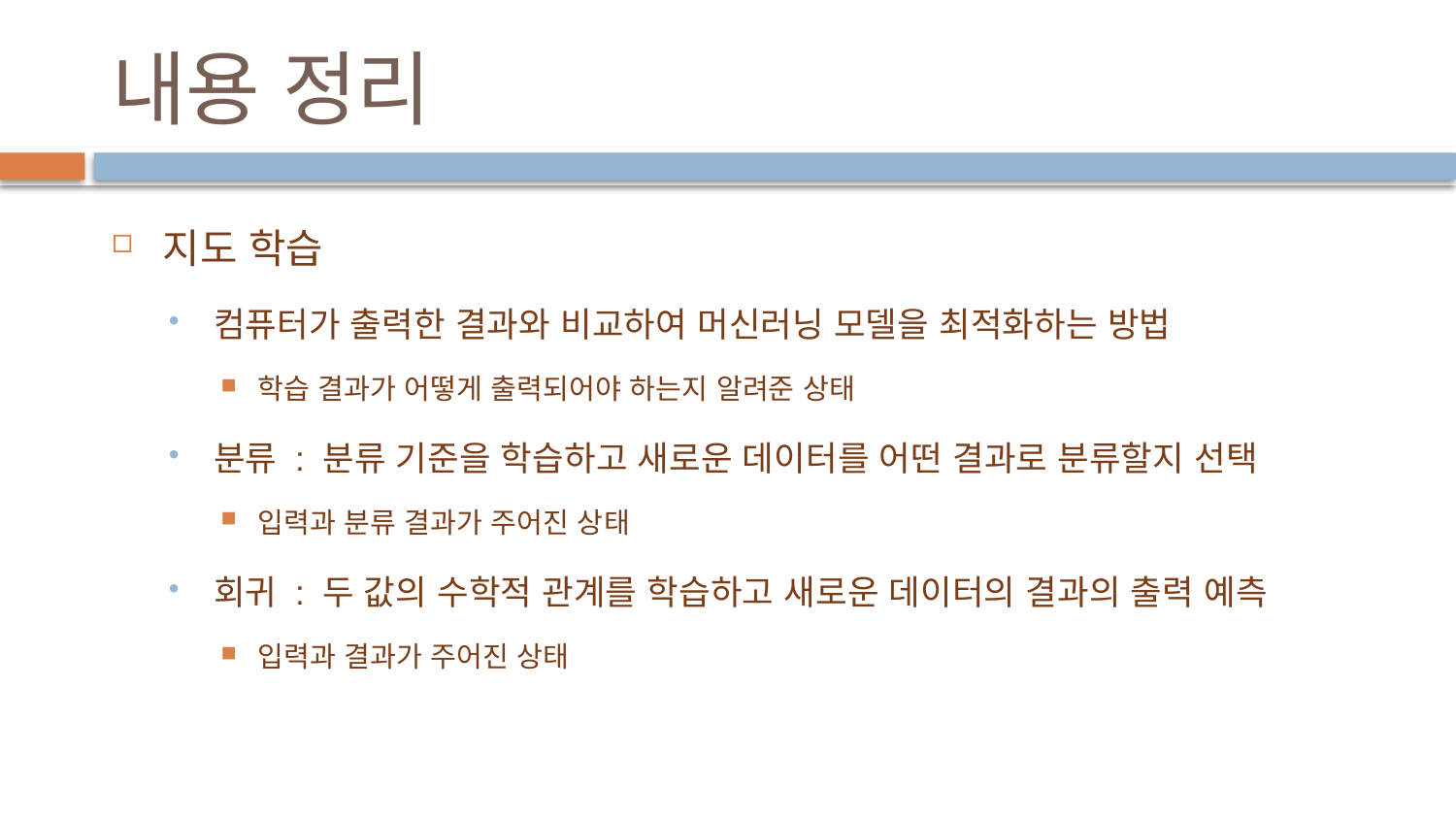

# 내용 정리
지도 학습
컴퓨터가 출력한 결과와 비교하여 머신러닝 모델을 최적화하는 방법
학습 결과가 어떻게 출력되어야 하는지 알려준 상태
분류 : 분류 기준을 학습하고 새로운 데이터를 어떤 결과로 분류할지 선택
입력과 분류 결과가 주어진 상태
회귀 : 두 값의 수학적 관계를 학습하고 새로운 데이터의 결과의 출력 예측
입력과 결과가 주어진 상태